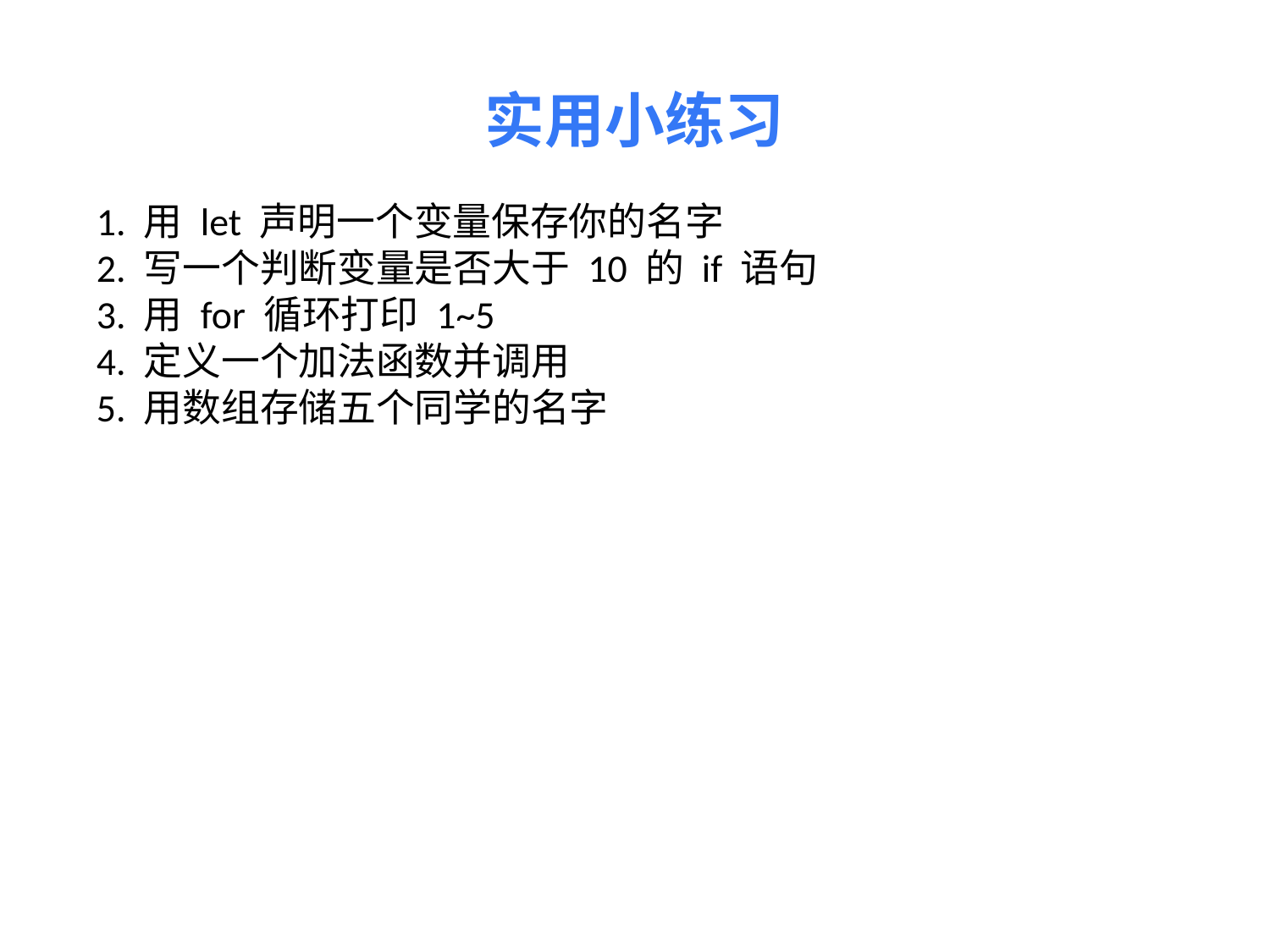

实用小练习

1. 用 let 声明一个变量保存你的名字
2. 写一个判断变量是否大于 10 的 if 语句
3. 用 for 循环打印 1~5
4. 定义一个加法函数并调用
5. 用数组存储五个同学的名字